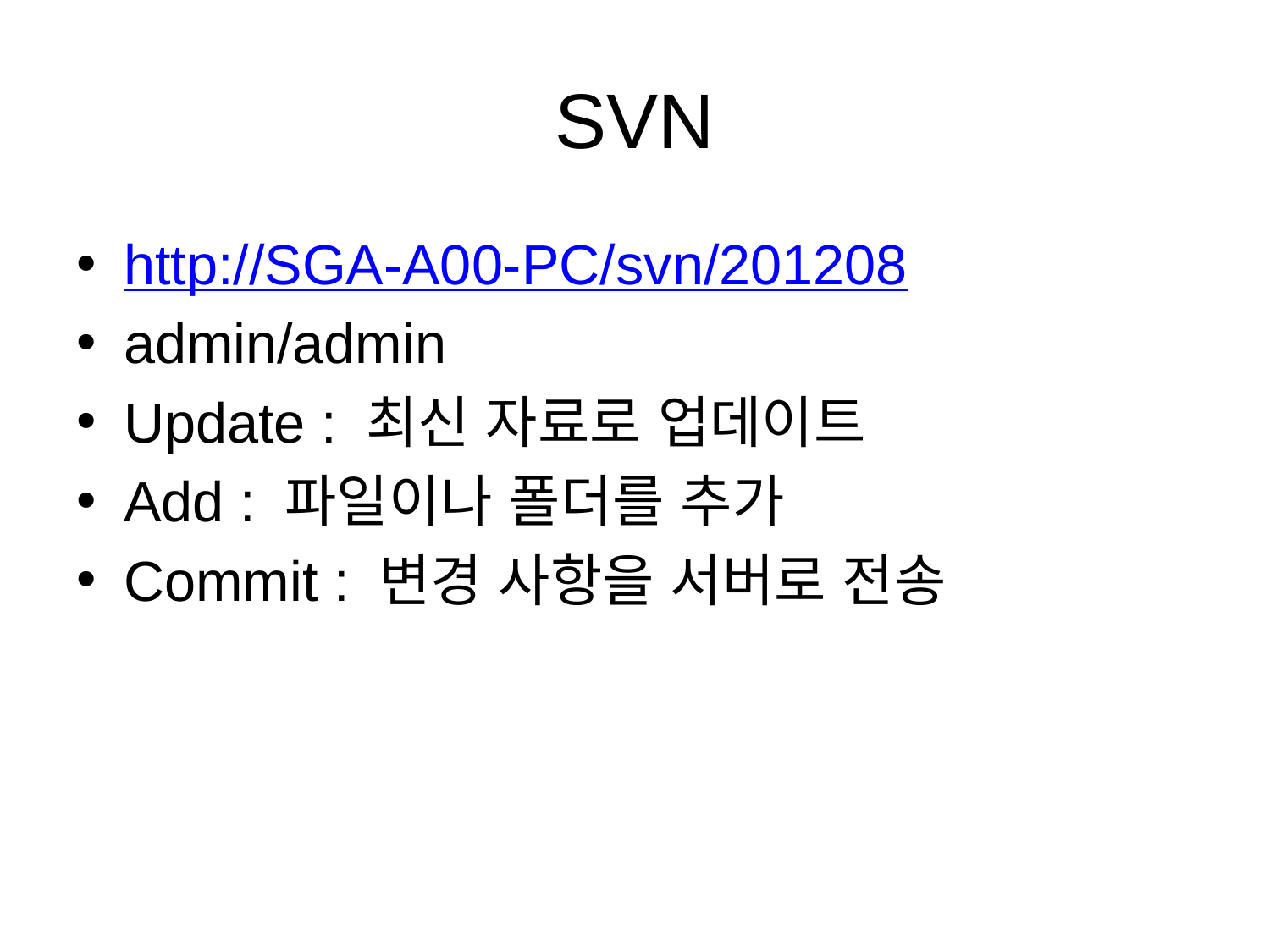

# SVN
http://SGA-A00-PC/svn/201208
admin/admin
Update : 최신 자료로 업데이트
Add : 파일이나 폴더를 추가
Commit : 변경 사항을 서버로 전송